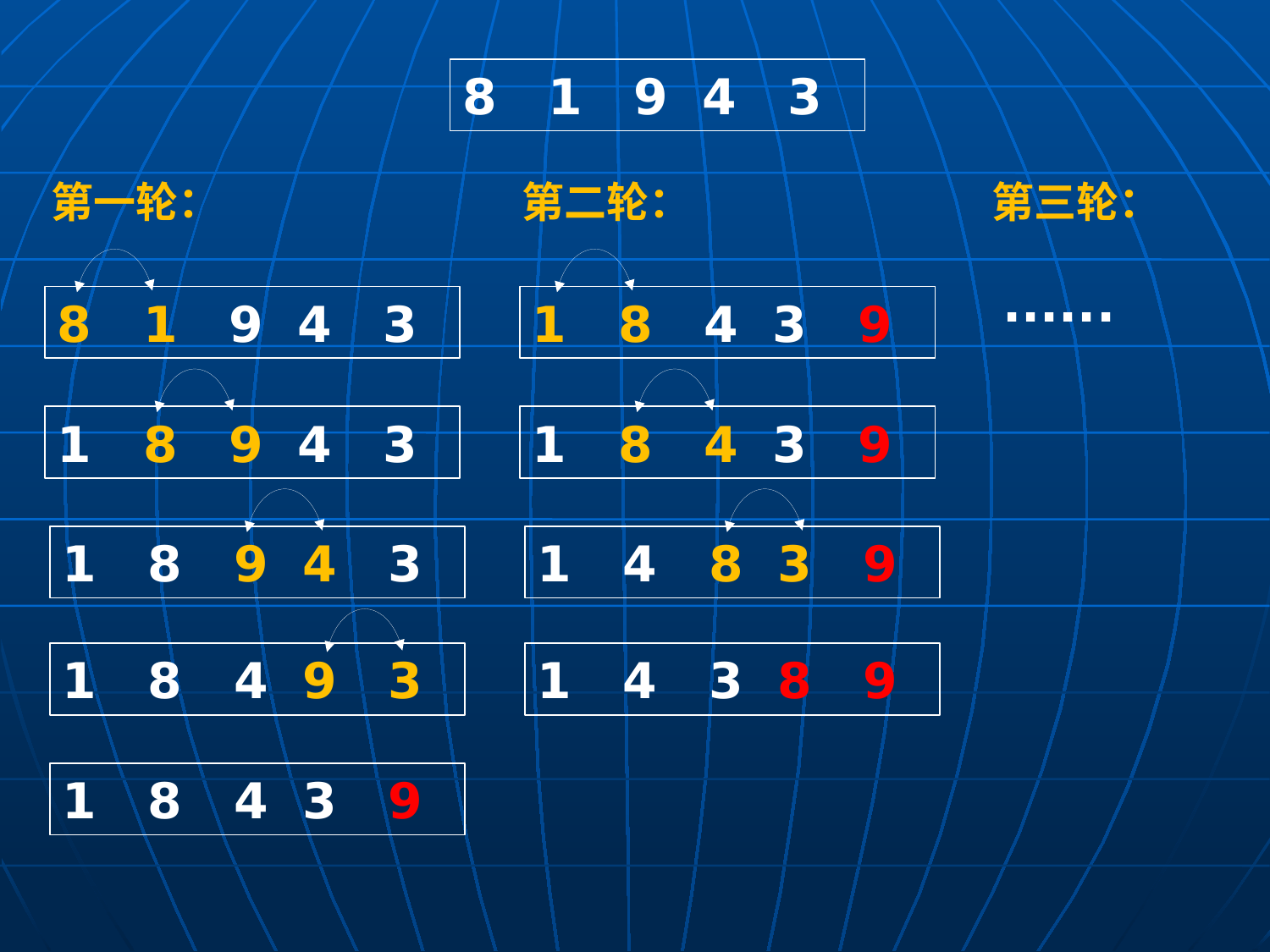

8   1   9  4   3
第一轮：
第二轮：
第三轮：

......
8   1   9  4   3
1   8   4  3   9

1   8   9  4   3
1   8   4  3   9

1   8   9  4   3
1   4   8  3   9

1   8   4  9   3
1   4   3  8   9
1   8   4  3   9